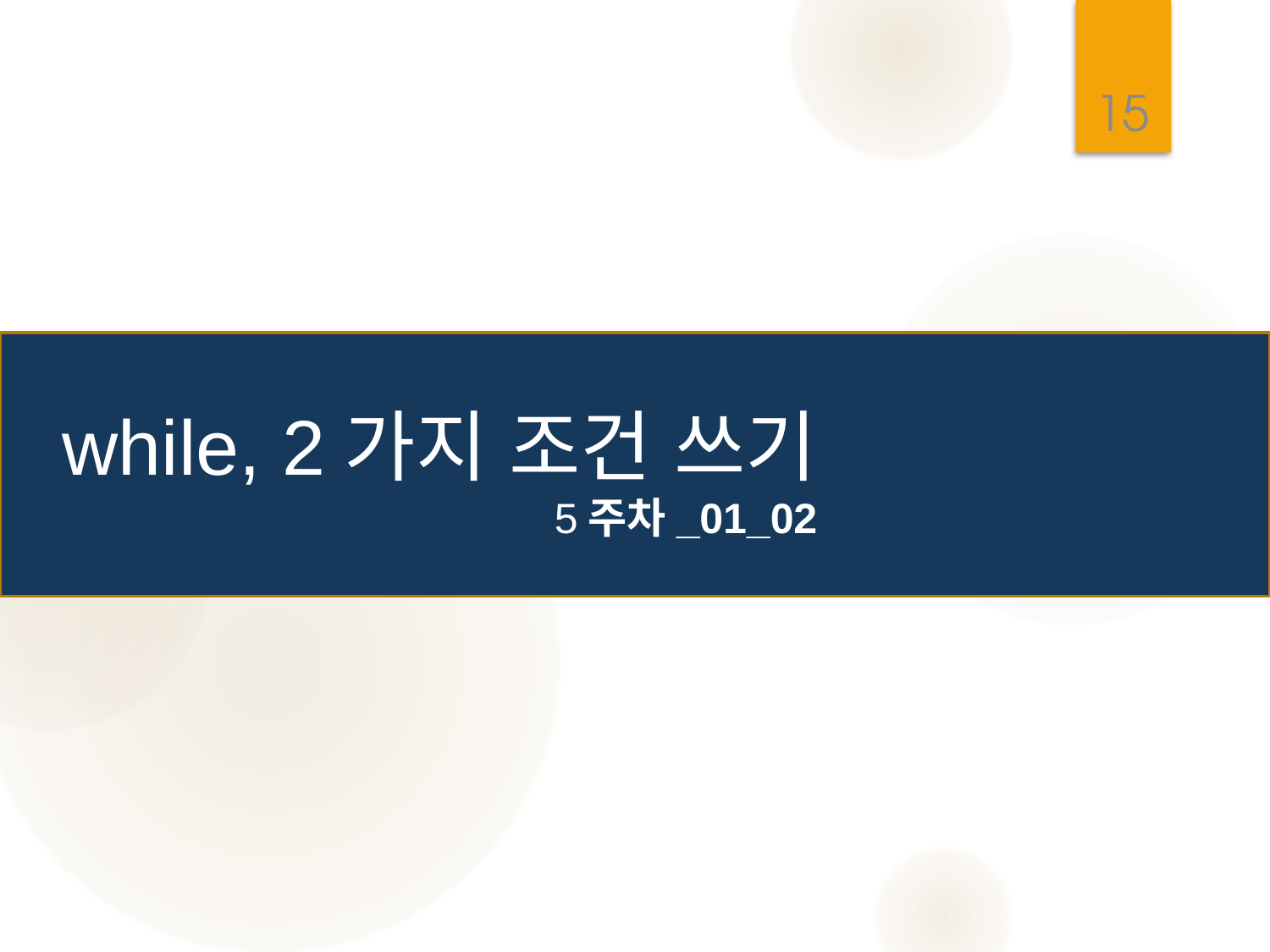

15

# while, 2가지 조건 쓰기 5주차_01_02